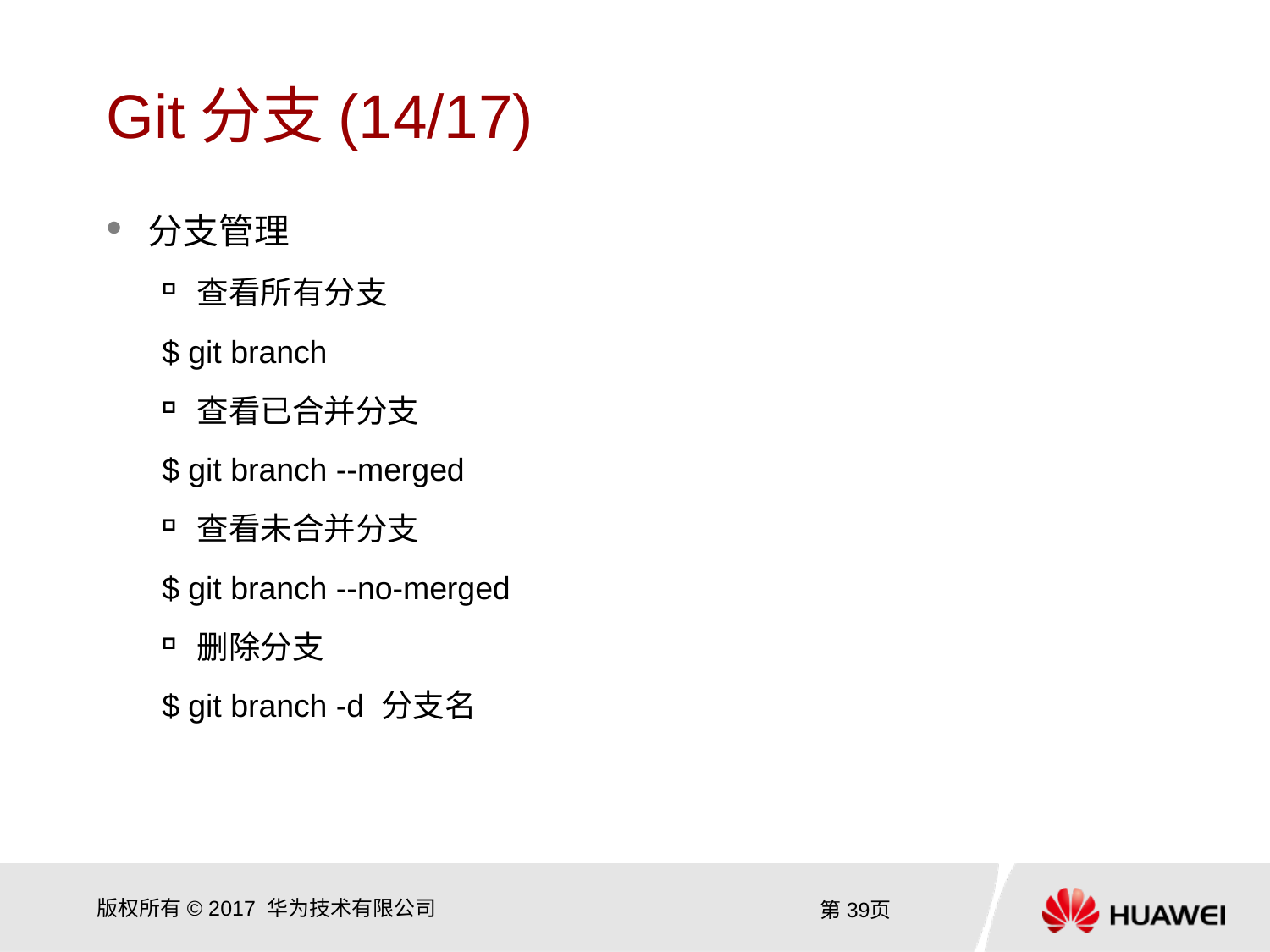

# Git分支(14/17)
分支管理
查看所有分支
$ git branch
查看已合并分支
$ git branch --merged
查看未合并分支
$ git branch --no-merged
删除分支
$ git branch -d 分支名